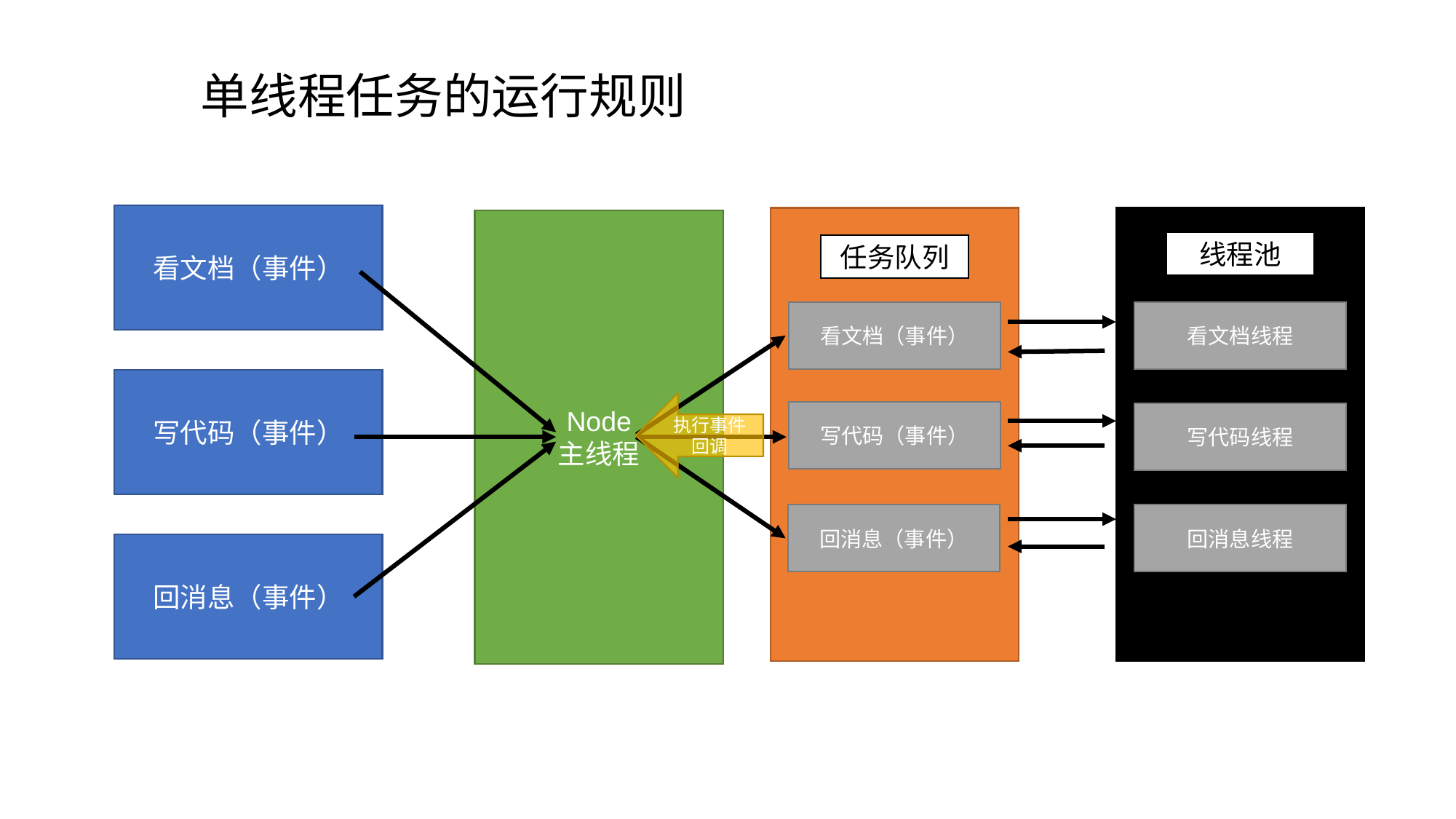

单线程任务的运行规则
看文档（事件）

Node
主线程
线程池
任务队列
看文档（事件）
看文档线程
写代码（事件）
执行事件
回调
写代码（事件）
写代码线程
回消息线程
回消息（事件）
回消息（事件）